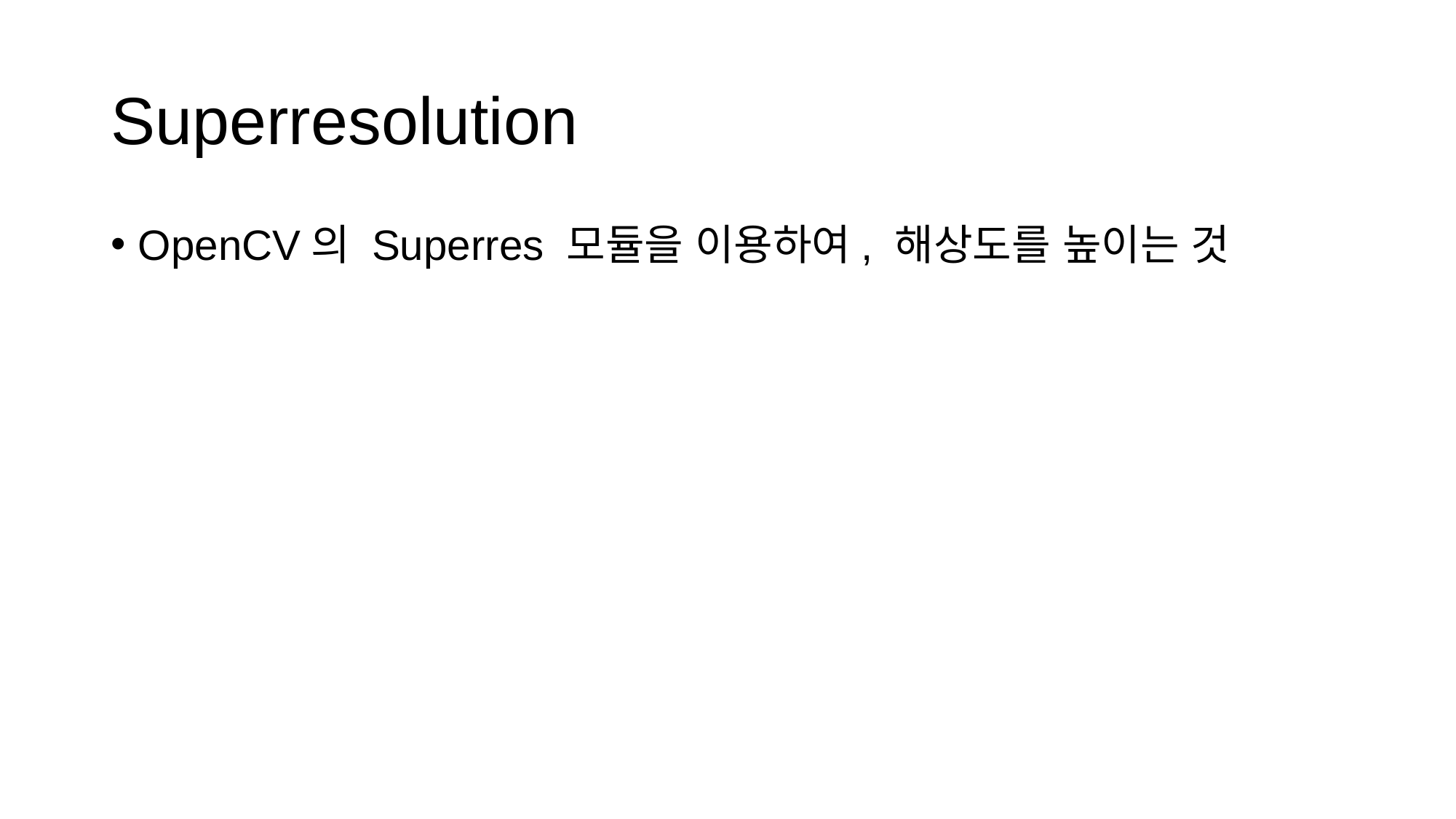

# Superresolution
OpenCV의 Superres 모듈을 이용하여, 해상도를 높이는 것